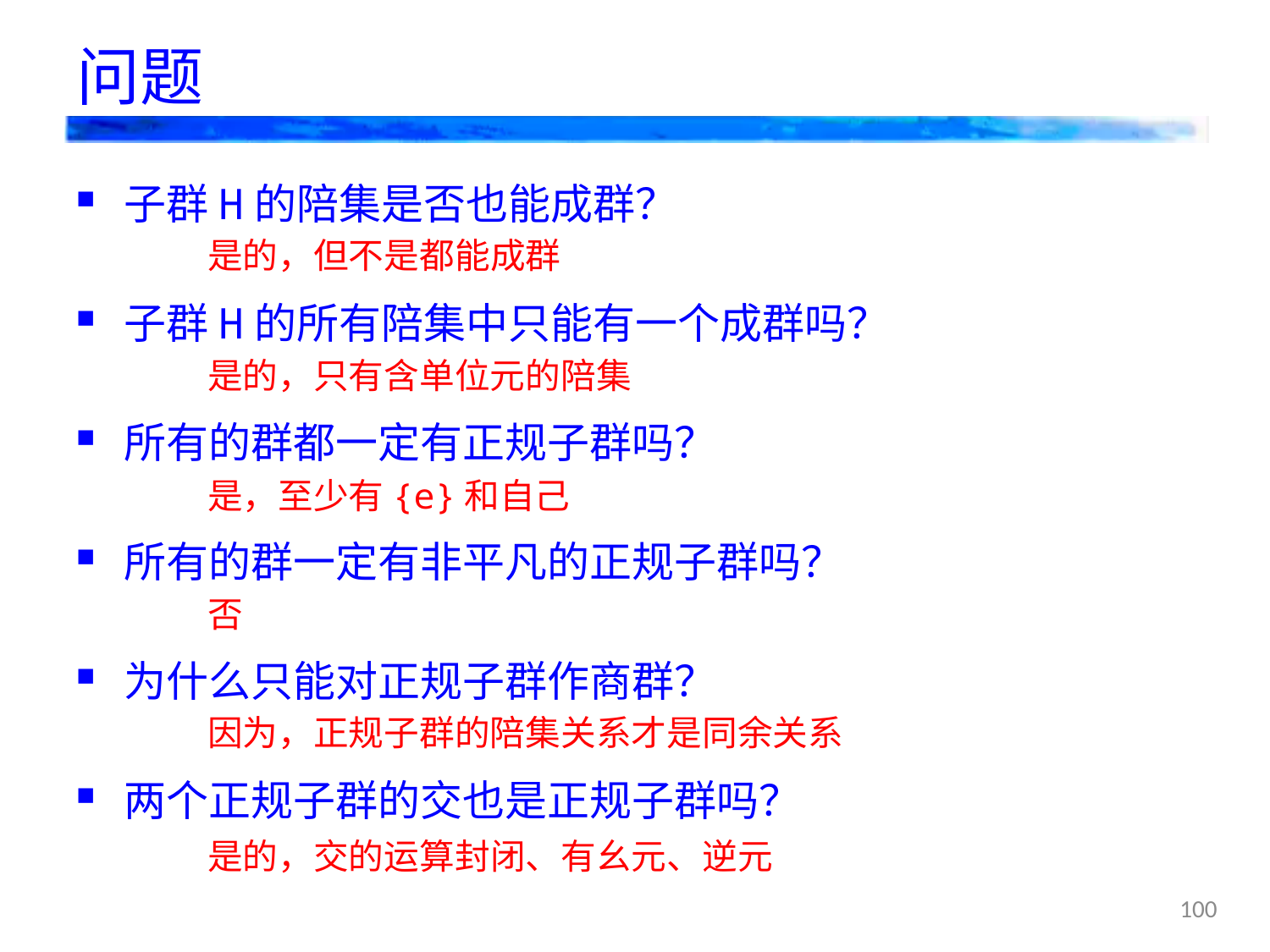

问题
子群H的陪集是否也能成群？
子群H的所有陪集中只能有一个成群吗？
所有的群都一定有正规子群吗？
所有的群一定有非平凡的正规子群吗？
为什么只能对正规子群作商群？
两个正规子群的交也是正规子群吗？
是的，但不是都能成群
是的，只有含单位元的陪集
是，至少有{e}和自己
否
因为，正规子群的陪集关系才是同余关系
是的，交的运算封闭、有幺元、逆元
100